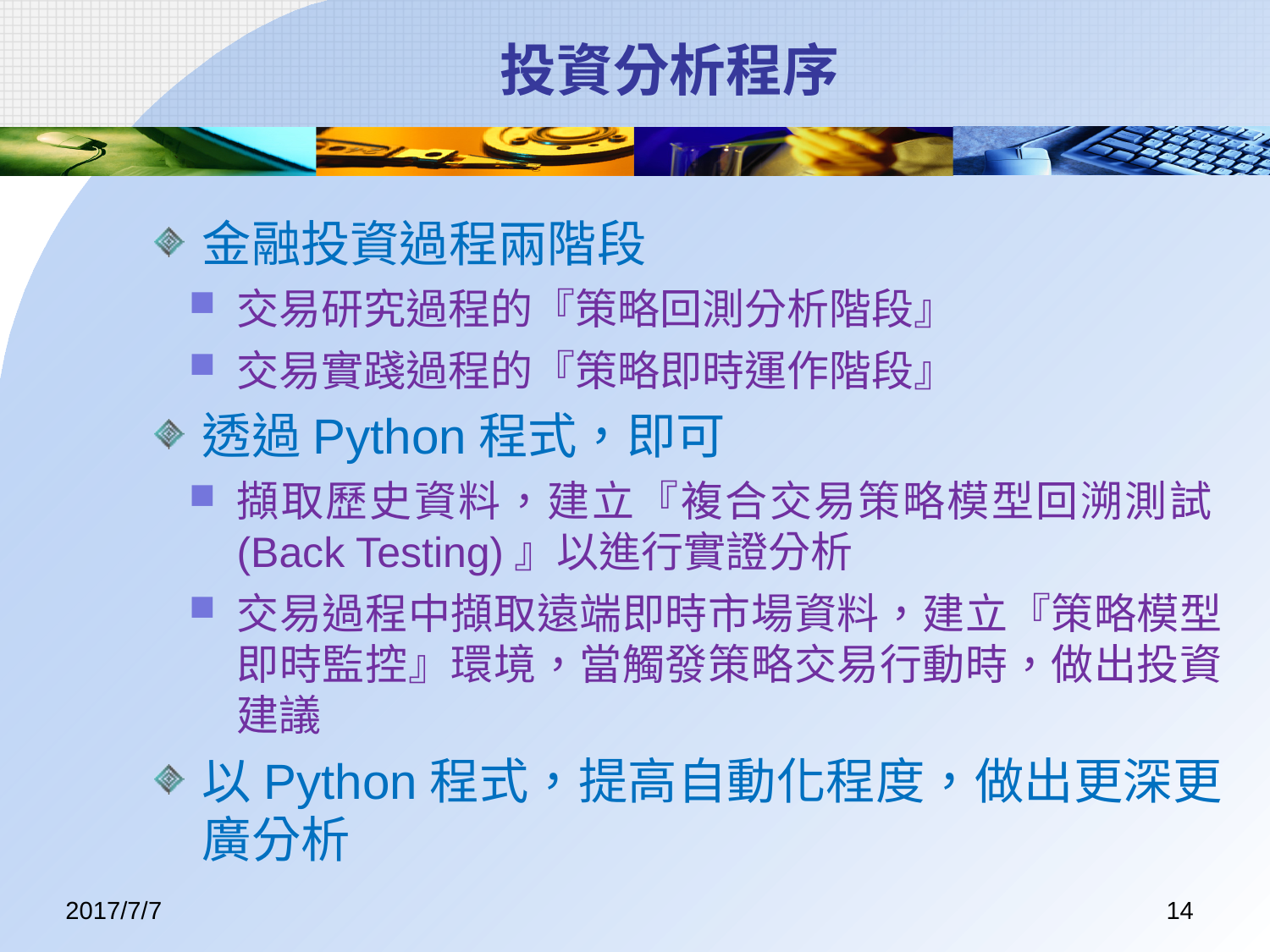

# 投資分析程序
金融投資過程兩階段
交易研究過程的『策略回測分析階段』
交易實踐過程的『策略即時運作階段』
透過Python程式，即可
擷取歷史資料，建立『複合交易策略模型回溯測試(Back Testing)』以進行實證分析
交易過程中擷取遠端即時市場資料，建立『策略模型即時監控』環境，當觸發策略交易行動時，做出投資建議
以Python程式，提高自動化程度，做出更深更廣分析
2017/7/7
14